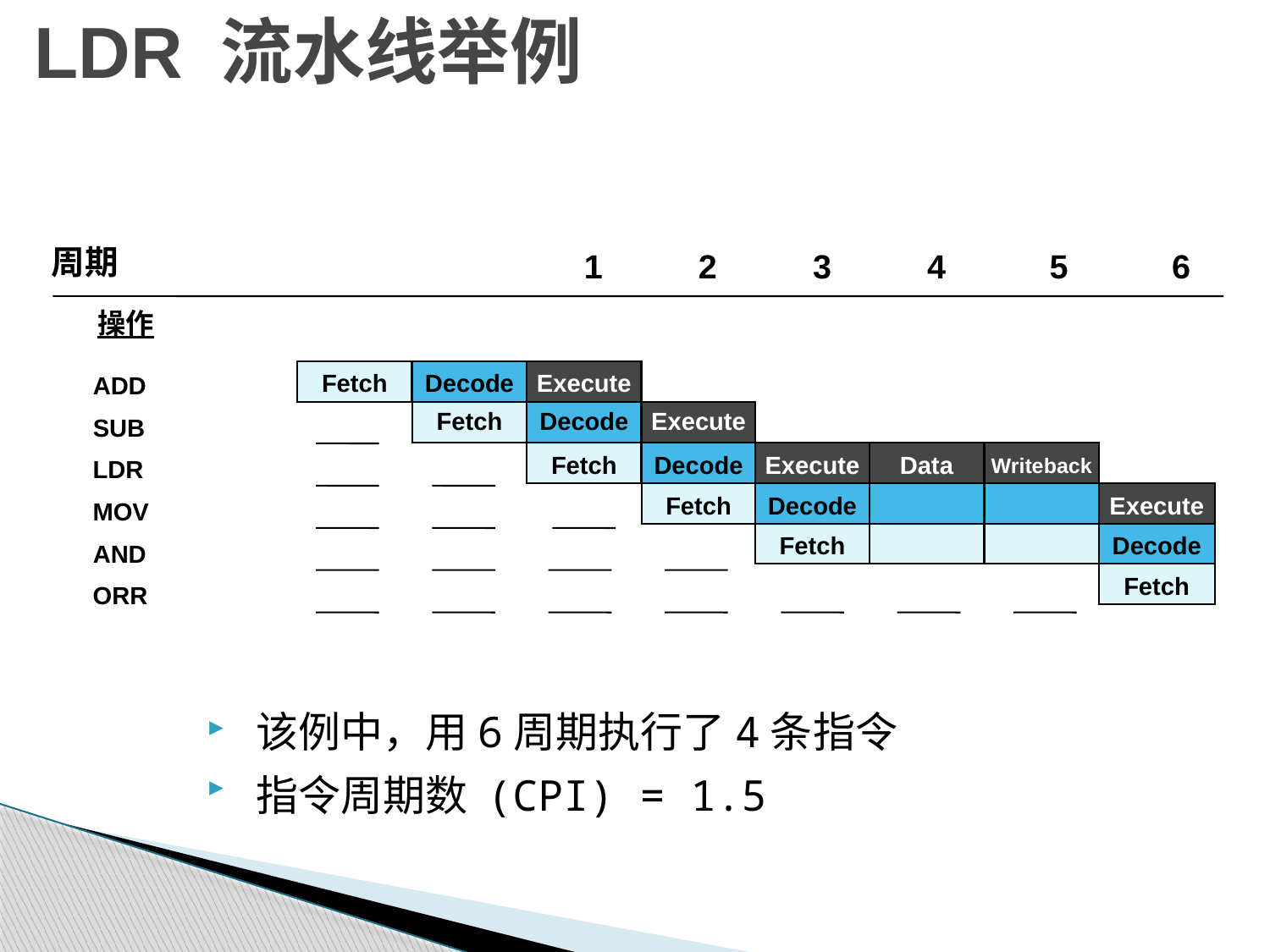

# LDR 流水线举例
周期
	1	2	3	4	5	6

      操作
Fetch

Decode

Execute

      ADD
      SUB
      LDR
      MOV
      AND
      ORR
Fetch
Decode
Execute

Fetch
Decode
Execute
Data
Writeback

Fetch
Decode
Execute

Fetch

Decode

Fetch

该例中，用6周期执行了4条指令
指令周期数 (CPI) = 1.5